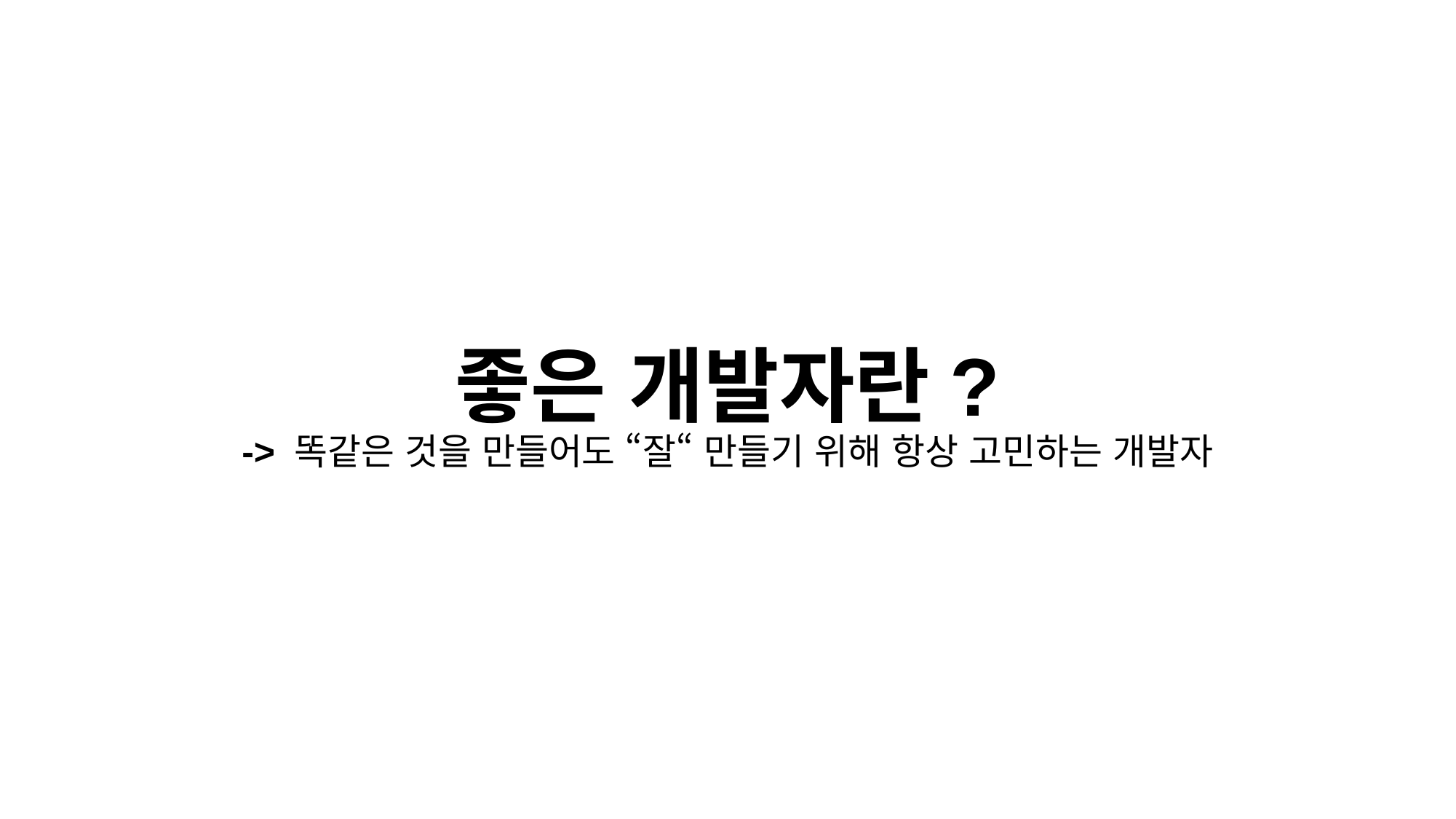

# 좋은 개발자란? -> 똑같은 것을 만들어도 “잘“ 만들기 위해 항상 고민하는 개발자